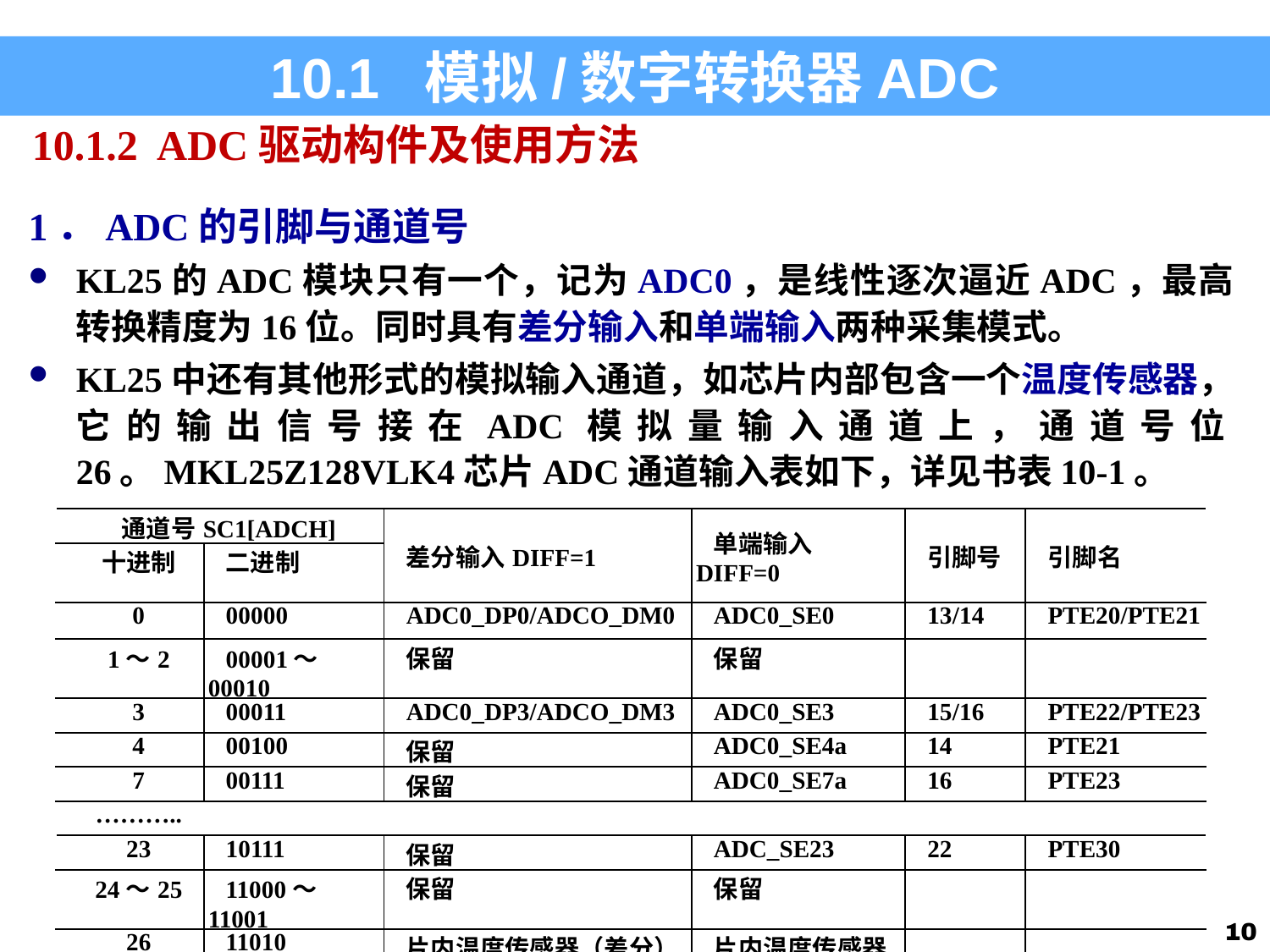

10.1  模拟/数字转换器ADC
10.1.2  ADC驱动构件及使用方法
1．ADC的引脚与通道号
KL25的ADC模块只有一个，记为ADC0，是线性逐次逼近ADC，最高转换精度为16位。同时具有差分输入和单端输入两种采集模式。
KL25中还有其他形式的模拟输入通道，如芯片内部包含一个温度传感器，它的输出信号接在ADC模拟量输入通道上，通道号位26。MKL25Z128VLK4芯片ADC通道输入表如下，详见书表10-1。

| 通道号SC1[ADCH] |  | 差分输入DIFF=1 | 单端输入DIFF=0 | 引脚号 | 引脚名 |
| --- | --- | --- | --- | --- | --- |
| 十进制 | 二进制 |  |  |  |  |
| 0 | 00000 | ADC0\_DP0/ADCO\_DM0 | ADC0\_SE0 | 13/14 | PTE20/PTE21 |
| 1～2 | 00001～00010 | 保留 | 保留 |  |  |
| 3 | 00011 | ADC0\_DP3/ADCO\_DM3 | ADC0\_SE3 | 15/16 | PTE22/PTE23 |
| 4 | 00100 | 保留 | ADC0\_SE4a | 14 | PTE21 |
| 7 | 00111 | 保留 | ADC0\_SE7a | 16 | PTE23 |
| ……….. |  |  |  |  |  |
| 23 | 10111 | 保留 | ADC\_SE23 | 22 | PTE30 |
| 24～25 | 11000～11001 | 保留 | 保留 |  |  |
| 26 | 11010 | 片内温度传感器（差分） | 片内温度传感器 |  |  |
10